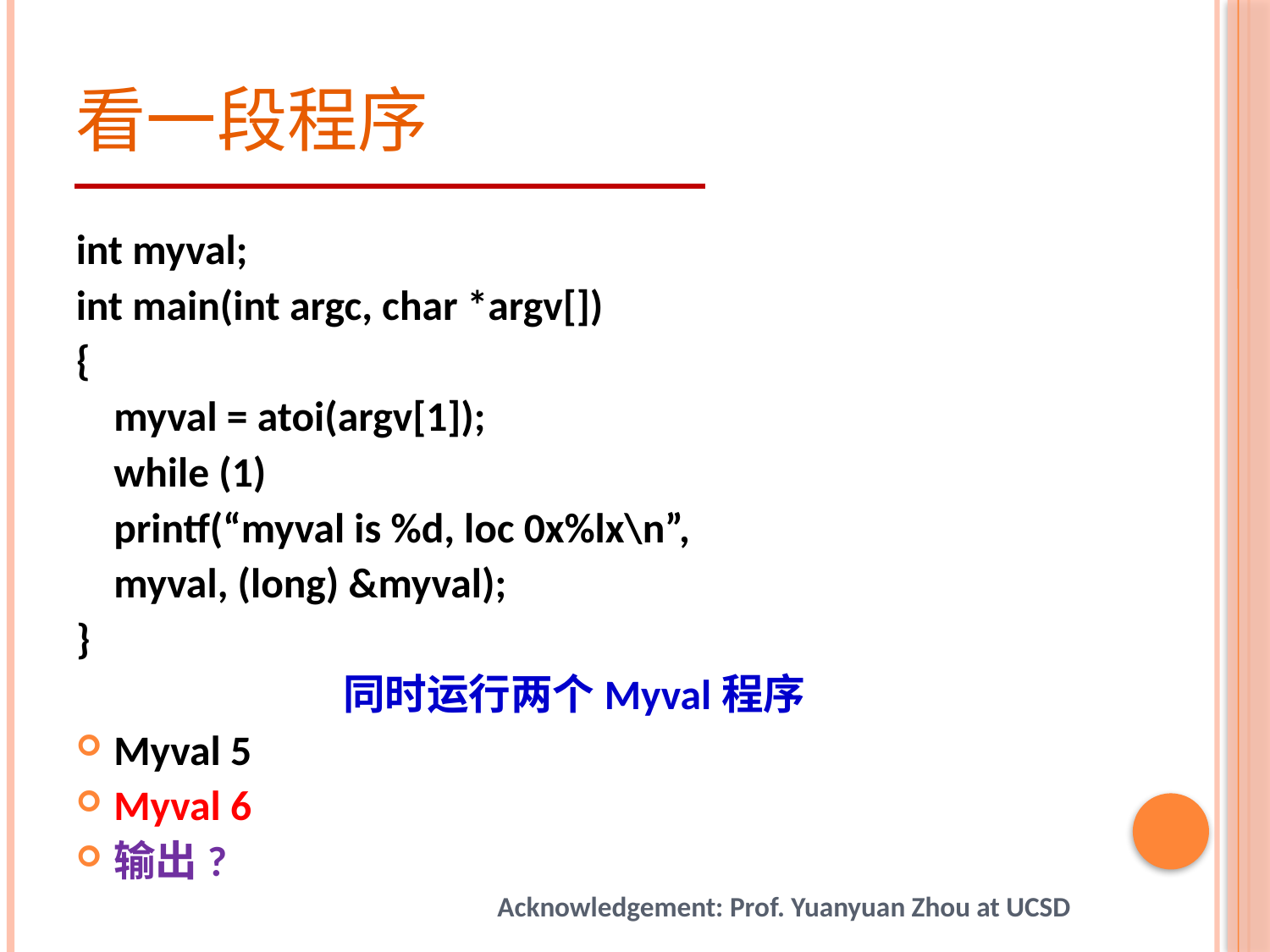

# 看一段程序
int myval;
int main(int argc, char *argv[])
{
	myval = atoi(argv[1]);
	while (1)
		printf(“myval is %d, loc 0x%lx\n”,
			myval, (long) &myval);
}
                           同时运行两个Myval程序
Myval 5
Myval 6
输出?
Acknowledgement: Prof. Yuanyuan Zhou at UCSD